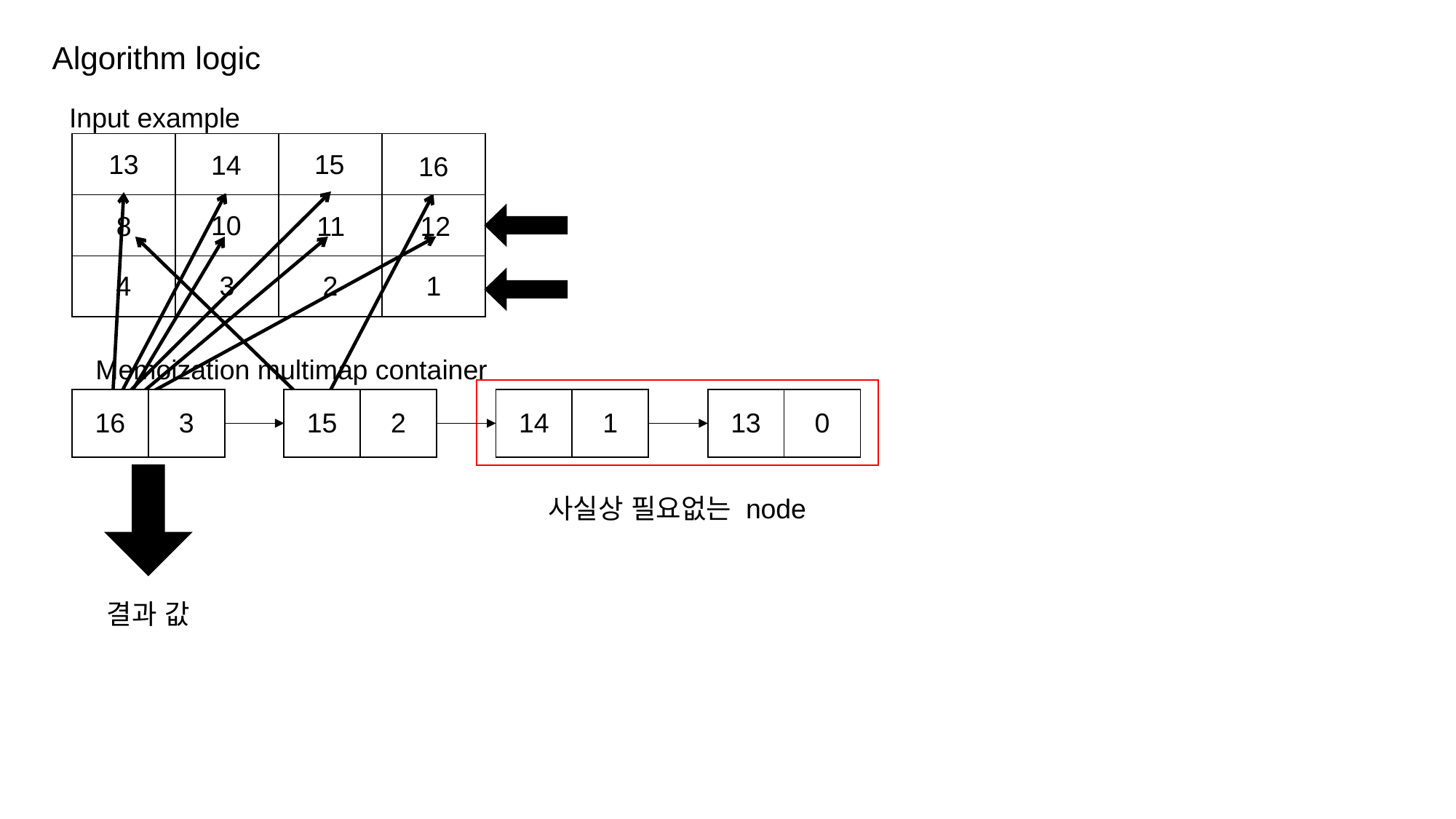

Algorithm logic
Input example
| 1 | 2 | 3 | 5 |
| --- | --- | --- | --- |
| 5 | 6 | 7 | 8 |
| 4 | 3 | 2 | 1 |
15
13
14
16
10
12
8
11

Memoization multimap container

| 16 | 3 |
| --- | --- |
| 15 | 2 |
| --- | --- |
| 14 | 1 |
| --- | --- |
| 13 | 0 |
| --- | --- |
| 4 | 0 |
| --- | --- |
| 12 | 3 |
| --- | --- |
| 3 | 1 |
| --- | --- |
| 11 | 2 |
| --- | --- |
| 2 | 2 |
| --- | --- |
| 10 | 1 |
| --- | --- |
| 1 | 3 |
| --- | --- |
| 8 | 0 |
| --- | --- |

사실상 필요없는 node
결과 값